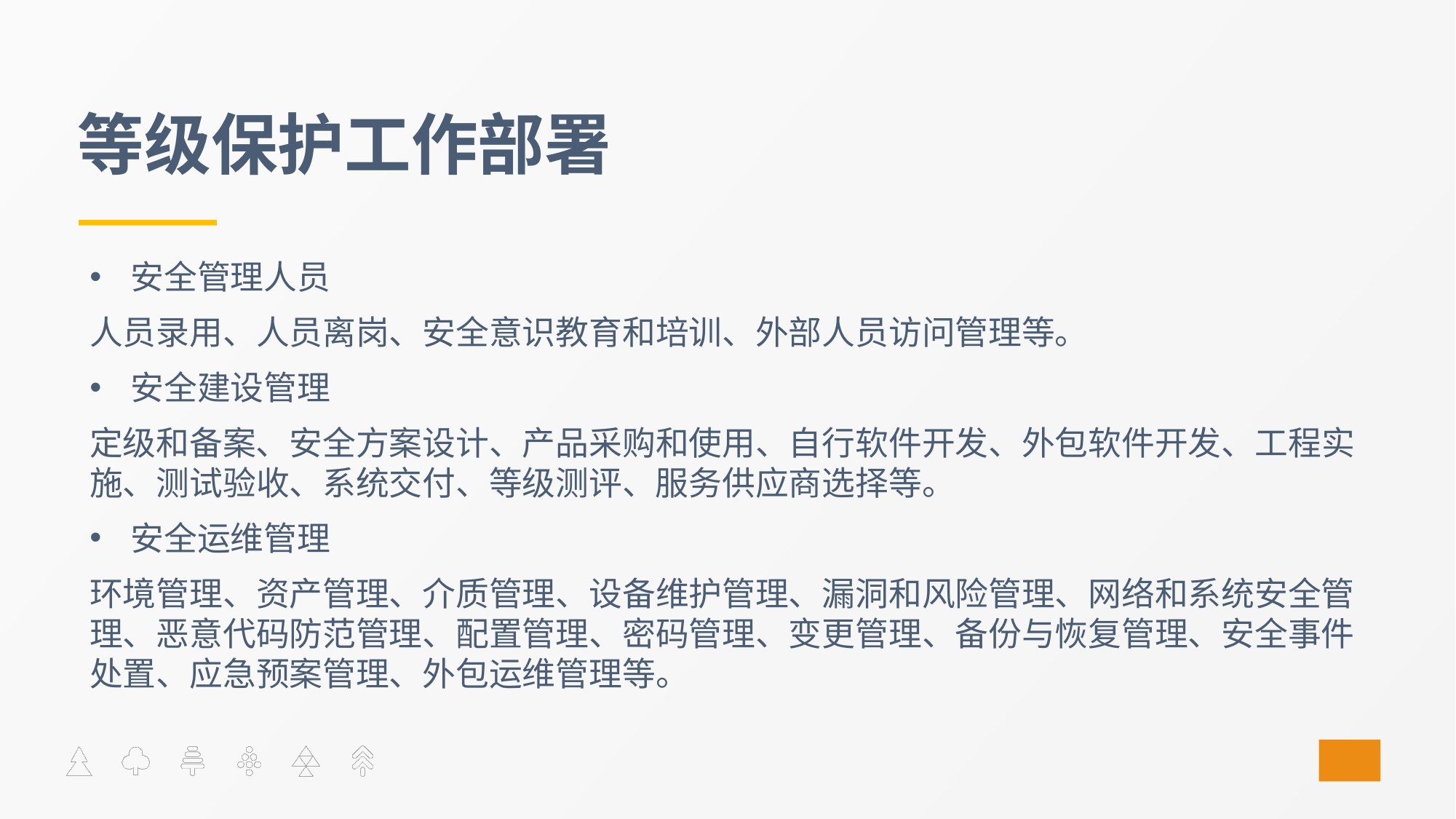

# 等级保护工作部署

安全管理人员
人员录用、人员离岗、安全意识教育和培训、外部人员访问管理等。
安全建设管理
定级和备案、安全方案设计、产品采购和使用、自行软件开发、外包软件开发、工程实施、测试验收、系统交付、等级测评、服务供应商选择等。
安全运维管理
环境管理、资产管理、介质管理、设备维护管理、漏洞和风险管理、网络和系统安全管理、恶意代码防范管理、配置管理、密码管理、变更管理、备份与恢复管理、安全事件处置、应急预案管理、外包运维管理等。
31